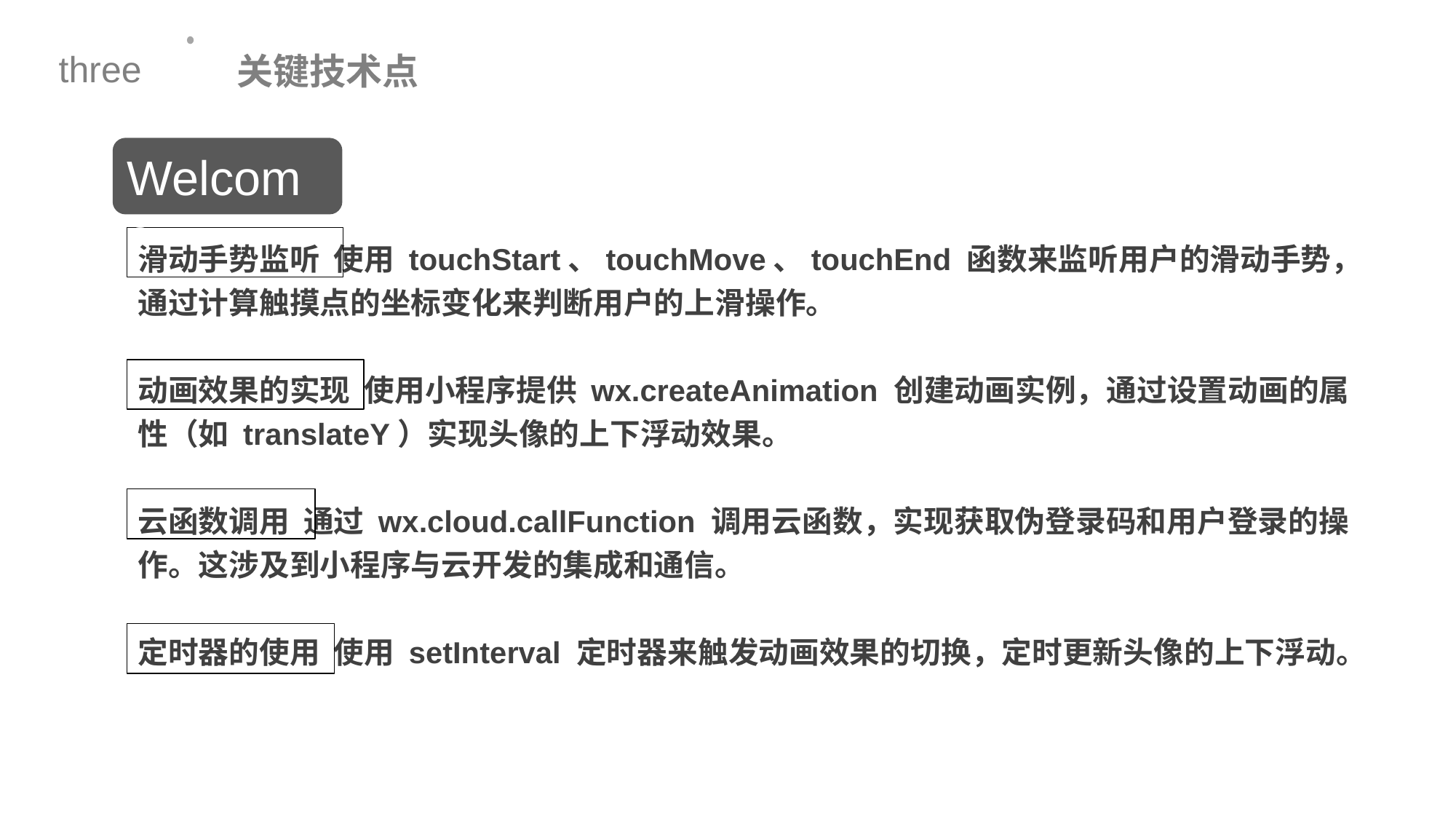

关键技术点

three
Welcome
滑动手势监听  使用 touchStart、touchMove、touchEnd 函数来监听用户的滑动手势，通过计算触摸点的坐标变化来判断用户的上滑操作。

动画效果的实现  使用小程序提供 wx.createAnimation 创建动画实例，通过设置动画的属性（如 translateY）实现头像的上下浮动效果。

云函数调用  通过 wx.cloud.callFunction 调用云函数，实现获取伪登录码和用户登录的操作。这涉及到小程序与云开发的集成和通信。

定时器的使用  使用 setInterval 定时器来触发动画效果的切换，定时更新头像的上下浮动。